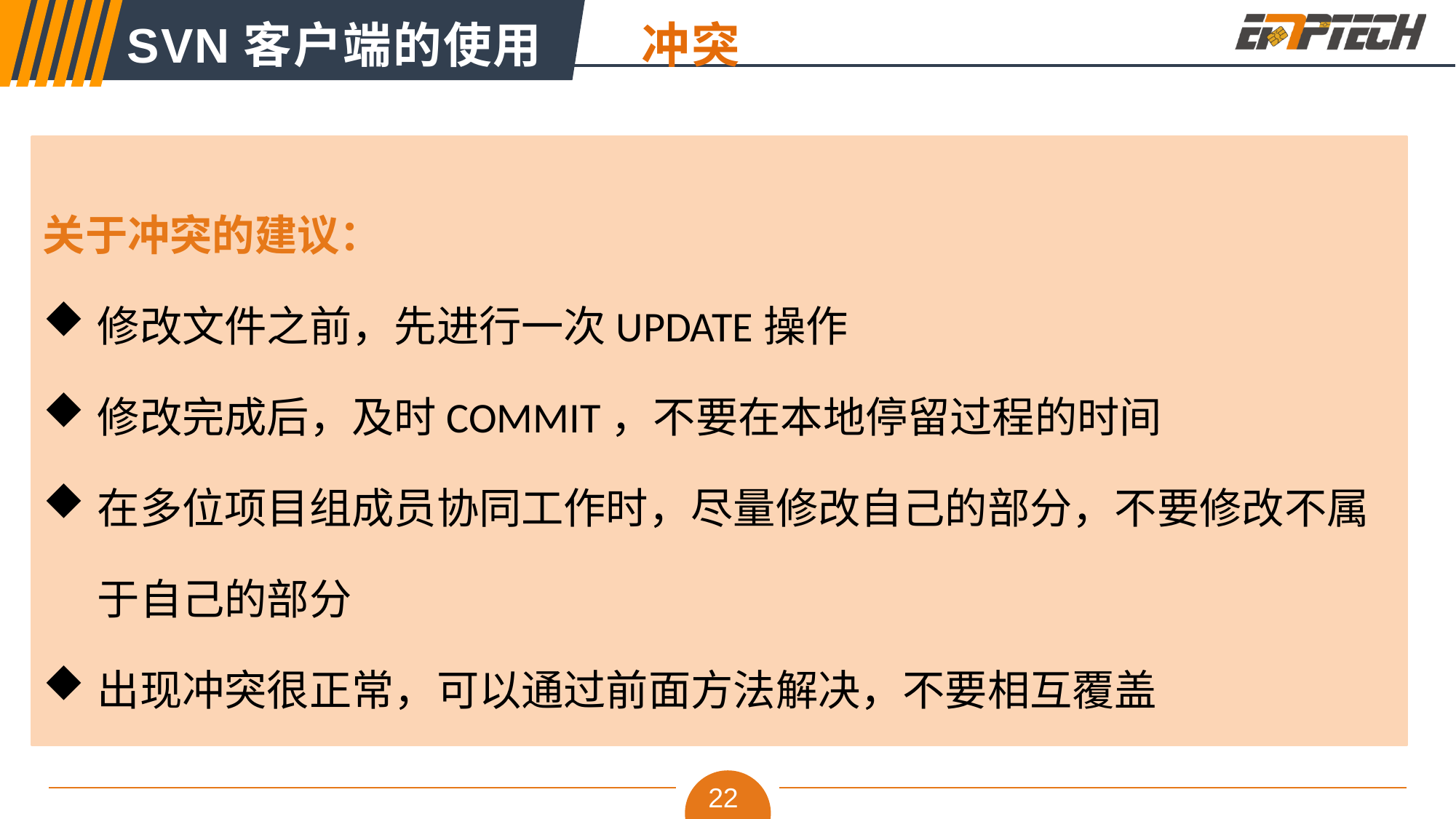

SVN客户端的使用   C冲突
关于冲突的建议：
修改文件之前，先进行一次UPDATE操作
修改完成后，及时COMMIT，不要在本地停留过程的时间
在多位项目组成员协同工作时，尽量修改自己的部分，不要修改不属于自己的部分
出现冲突很正常，可以通过前面方法解决，不要相互覆盖